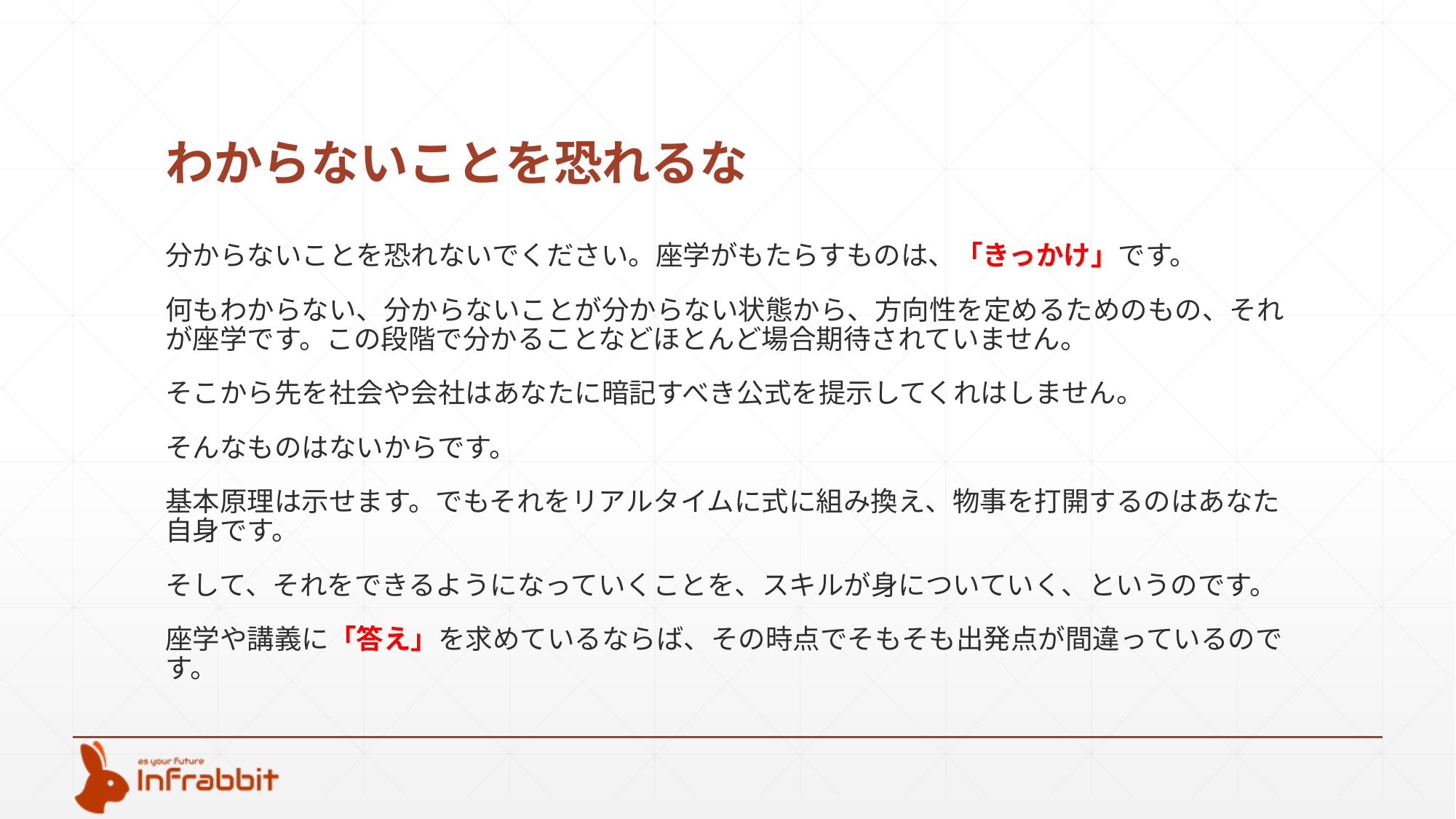

# わからないことを恐れるな
分からないことを恐れないでください。座学がもたらすものは、「きっかけ」です。
何もわからない、分からないことが分からない状態から、方向性を定めるためのもの、それが座学です。この段階で分かることなどほとんど場合期待されていません。
そこから先を社会や会社はあなたに暗記すべき公式を提示してくれはしません。
そんなものはないからです。
基本原理は示せます。でもそれをリアルタイムに式に組み換え、物事を打開するのはあなた自身です。
そして、それをできるようになっていくことを、スキルが身についていく、というのです。
座学や講義に「答え」を求めているならば、その時点でそもそも出発点が間違っているのです。